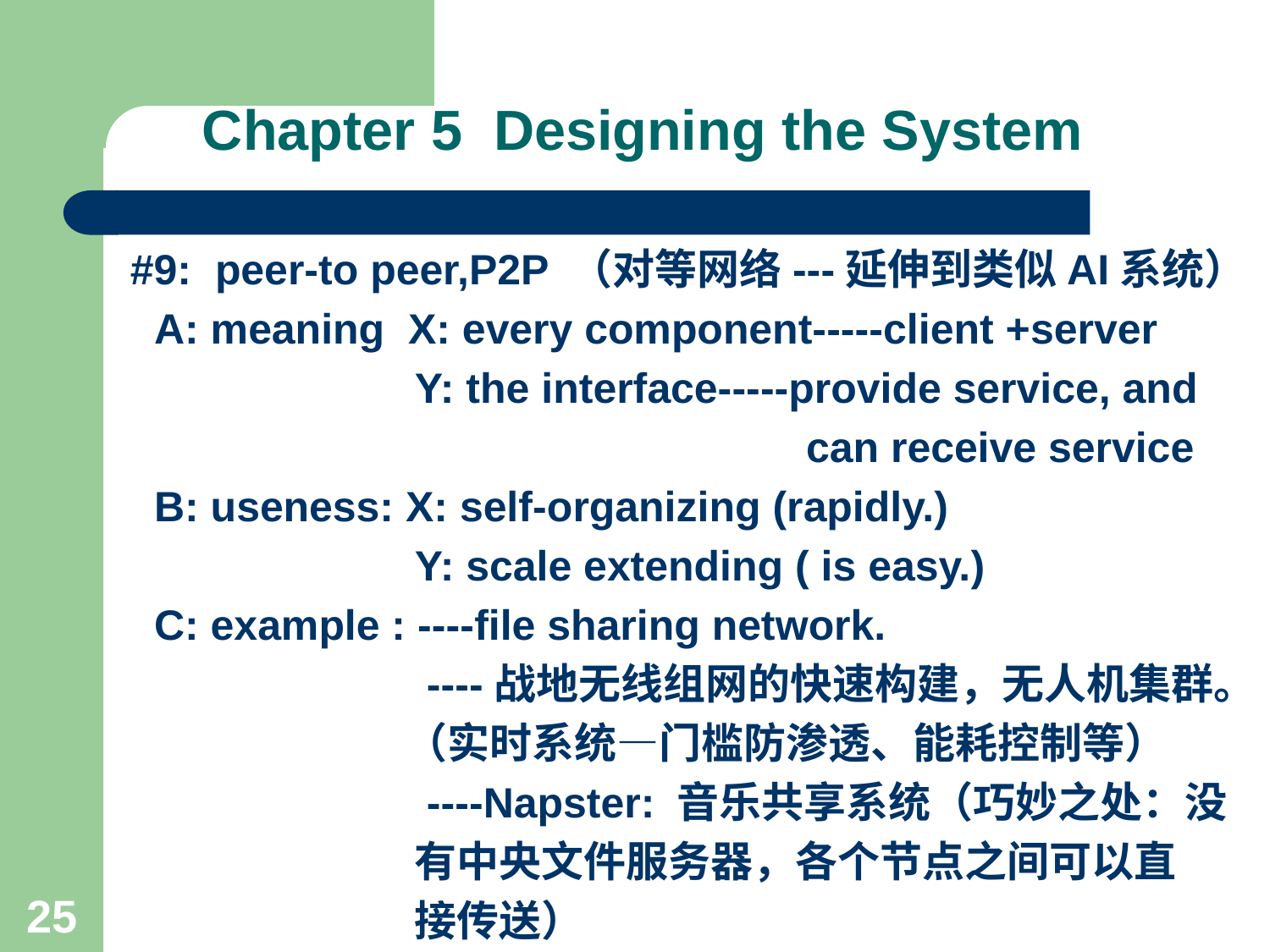

# Chapter 5  Designing the System
 #9:  peer-to peer,P2P （对等网络---延伸到类似AI系统）
   A: meaning  X: every component-----client +server
                         Y: the interface-----provide service, and
                                                          can receive service
   B: useness: X: self-organizing (rapidly.)
                         Y: scale extending ( is easy.)
   C: example : ----file sharing network.
                          ----战地无线组网的快速构建，无人机集群。
                             （实时系统—门槛防渗透、能耗控制等）
                          ----Napster: 音乐共享系统（巧妙之处：没
                              有中央文件服务器，各个节点之间可以直
                              接传送）
25